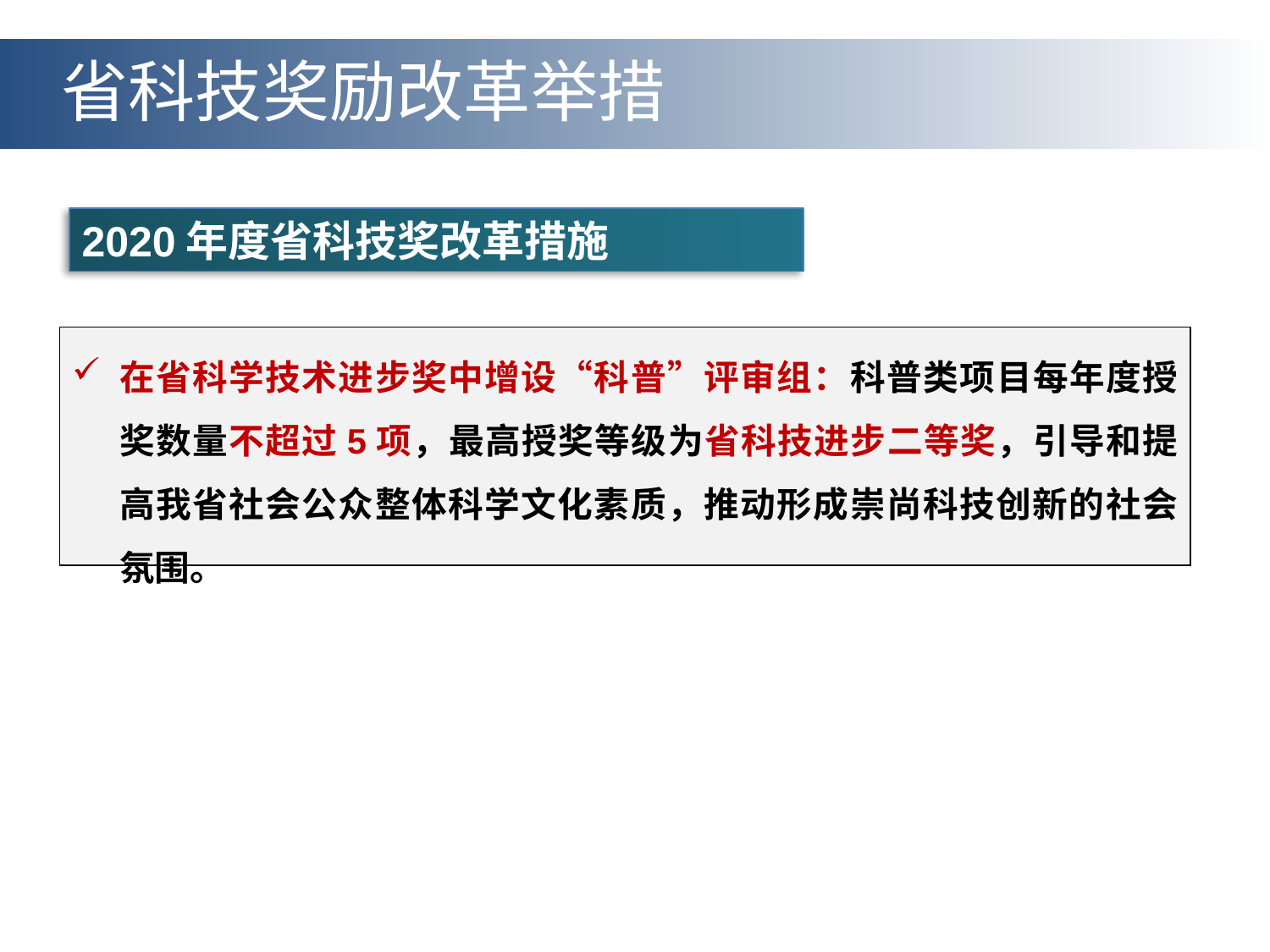

省科技奖励改革举措
2020年度省科技奖改革措施
在省科学技术进步奖中增设“科普”评审组：科普类项目每年度授奖数量不超过5项，最高授奖等级为省科技进步二等奖，引导和提高我省社会公众整体科学文化素质，推动形成崇尚科技创新的社会氛围。